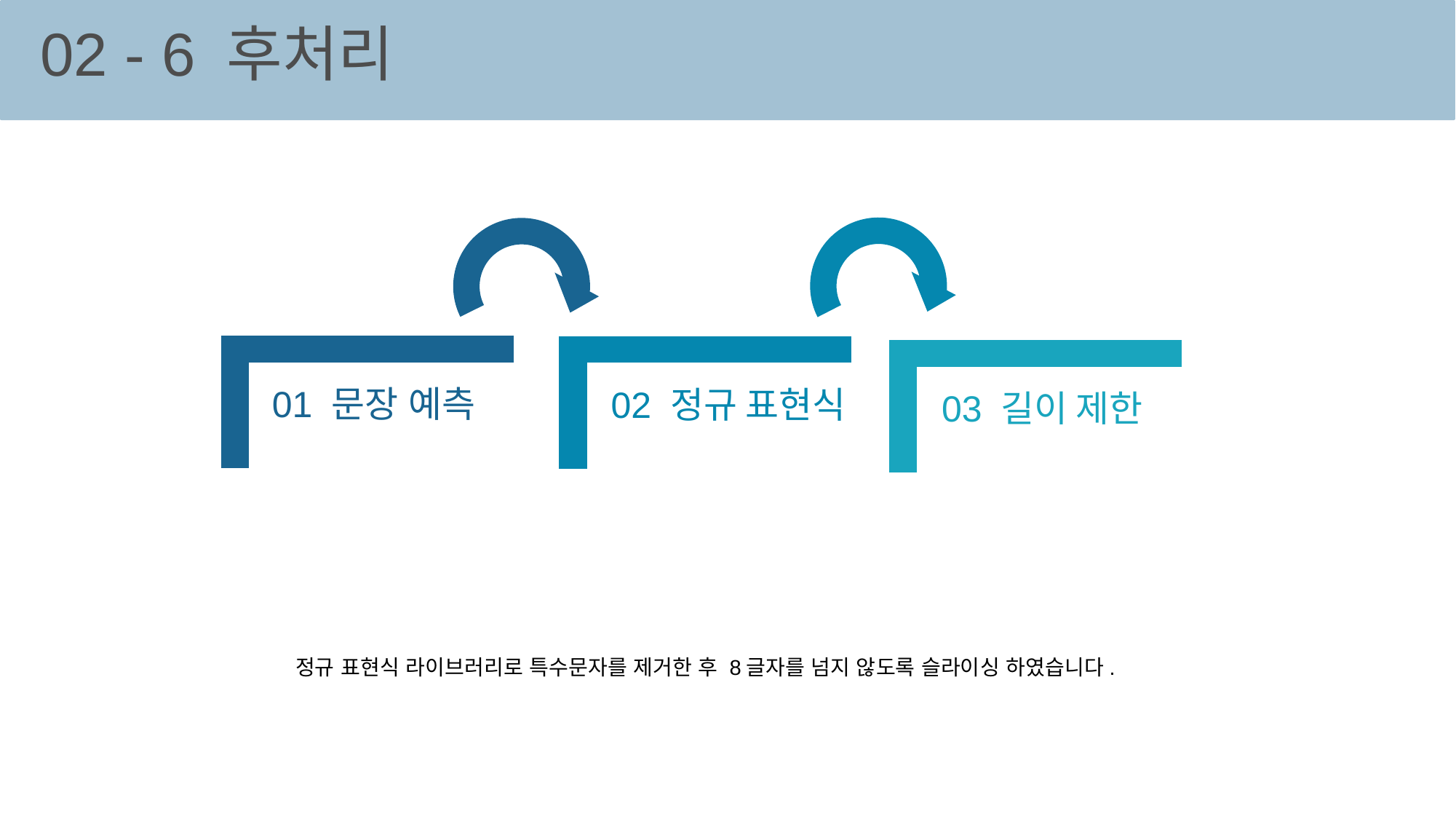

02 - 6 후처리

01 문장 예측
02 정규 표현식
03 길이 제한
정규 표현식 라이브러리로 특수문자를 제거한 후 8글자를 넘지 않도록 슬라이싱 하였습니다.